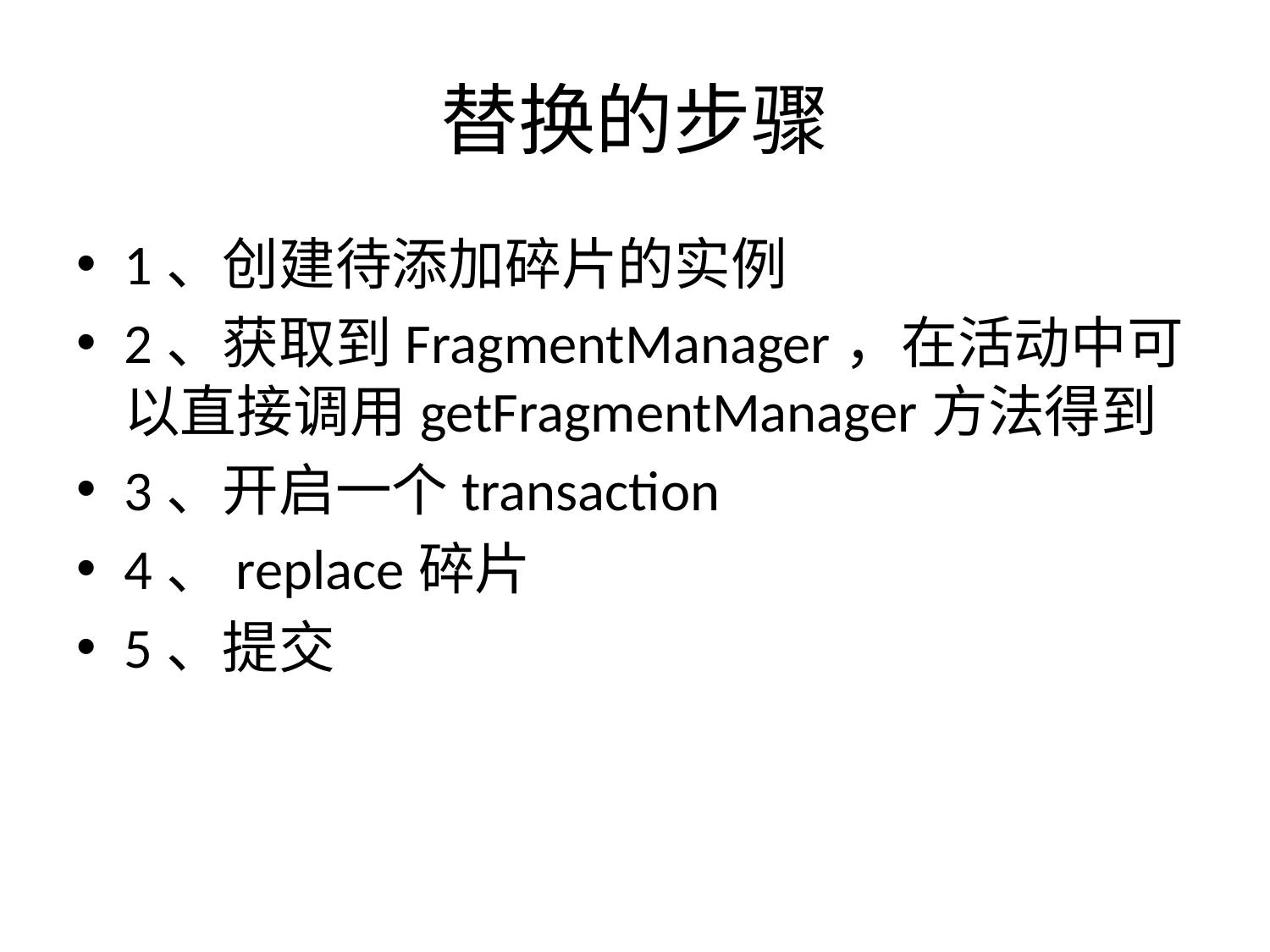

# 替换的步骤
1、创建待添加碎片的实例
2、获取到FragmentManager，在活动中可以直接调用getFragmentManager方法得到
3、开启一个transaction
4、replace碎片
5、提交